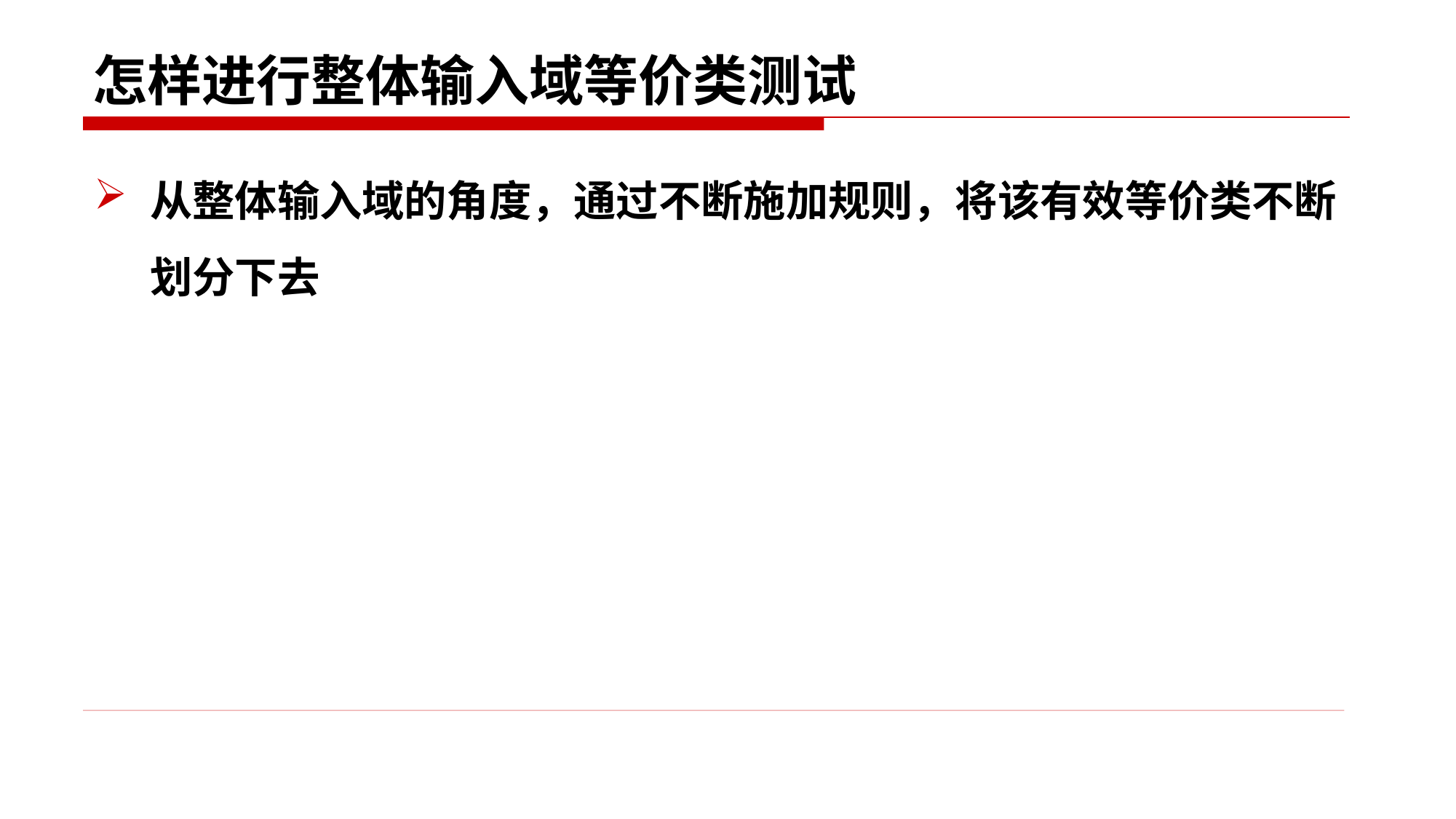

# 怎样进行整体输入域等价类测试
从整体输入域的角度，通过不断施加规则，将该有效等价类不断划分下去